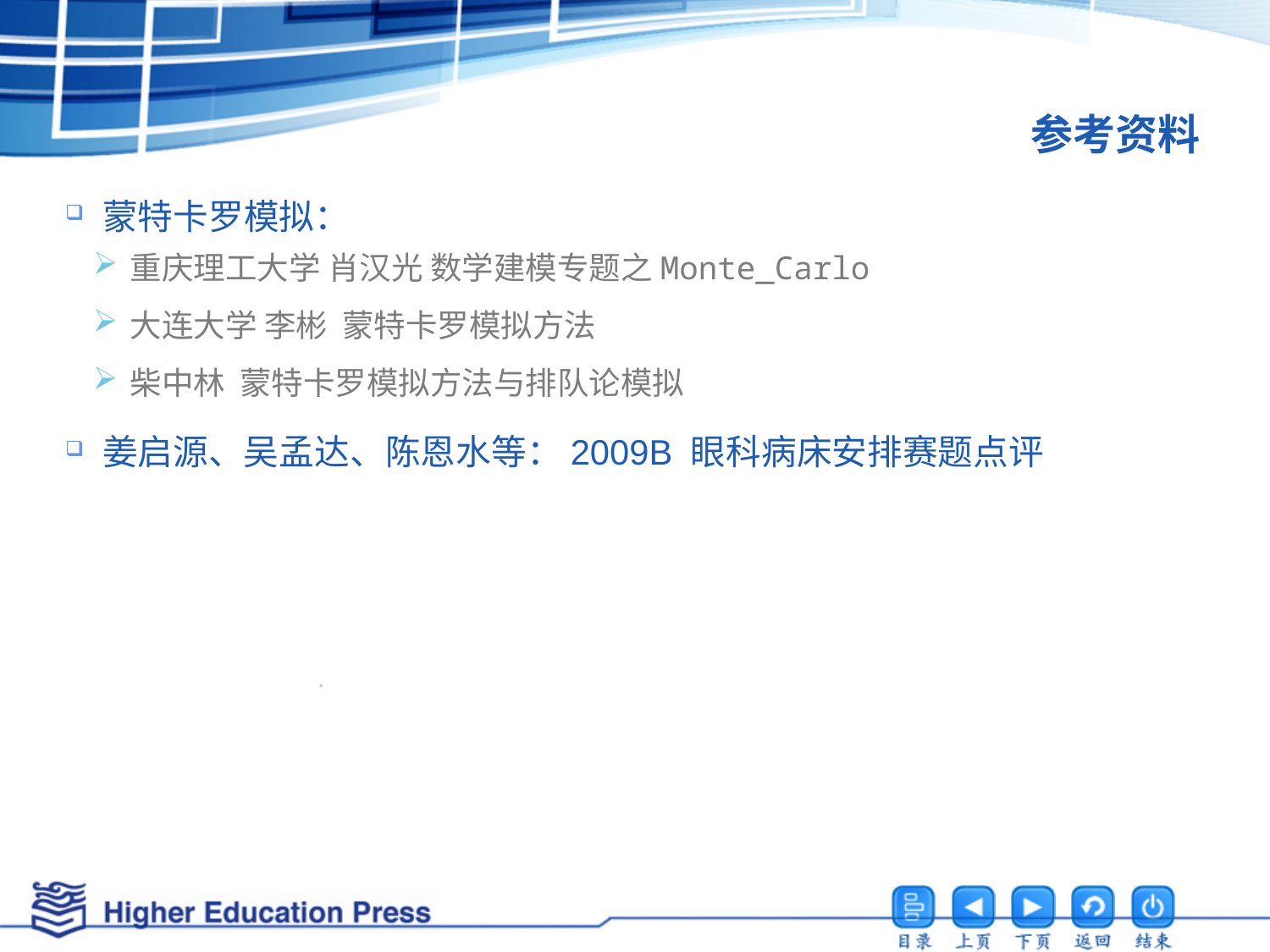

# 参考资料
蒙特卡罗模拟：
重庆理工大学 肖汉光 数学建模专题之Monte_Carlo
大连大学 李彬  蒙特卡罗模拟方法
柴中林  蒙特卡罗模拟方法与排队论模拟
姜启源、吴孟达、陈恩水等：2009B 眼科病床安排赛题点评